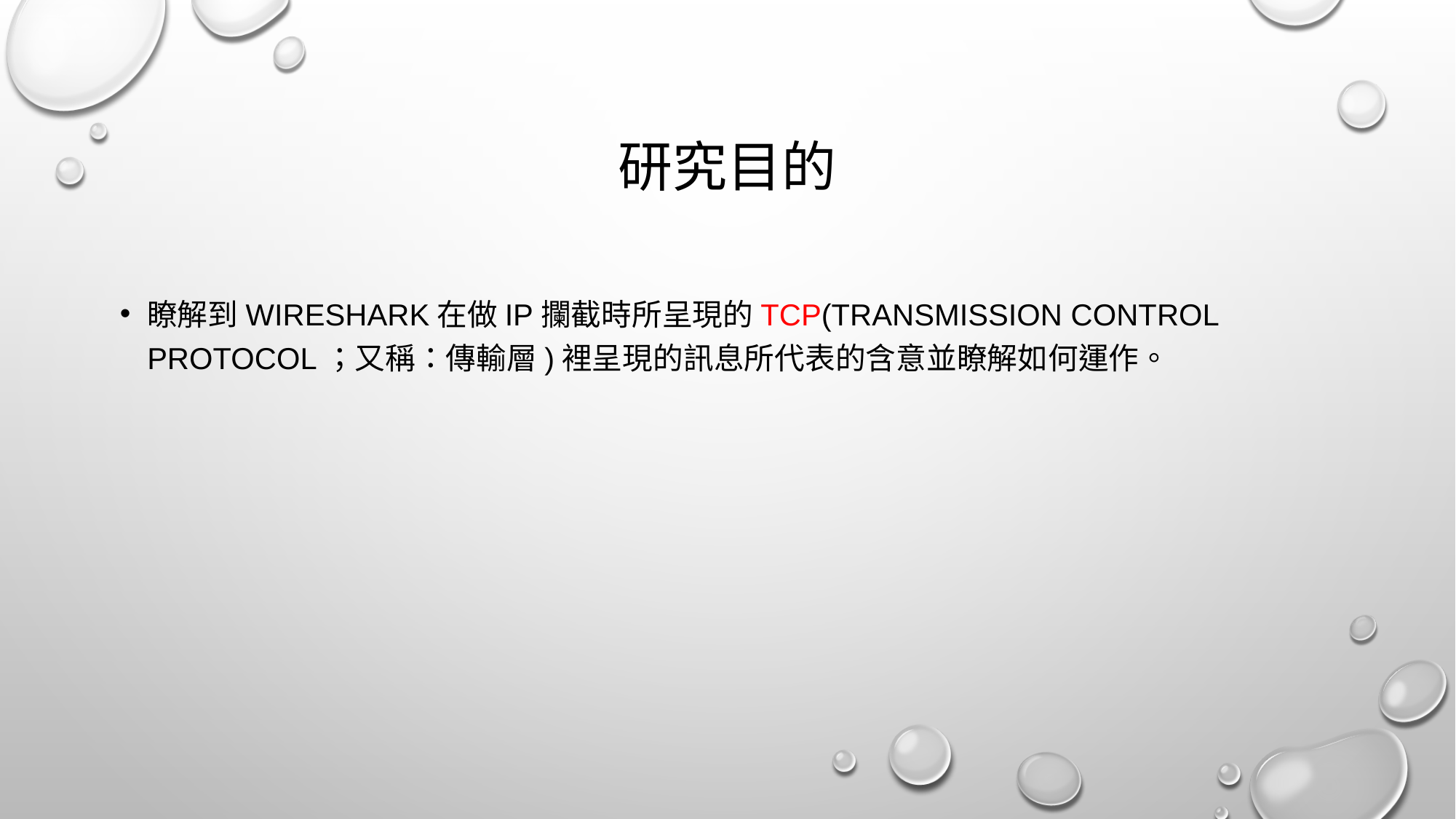

# 研究目的
瞭解到wireshark在做IP攔截時所呈現的TCP(Transmission Control Protocol；又稱：傳輸層)裡呈現的訊息所代表的含意並瞭解如何運作。